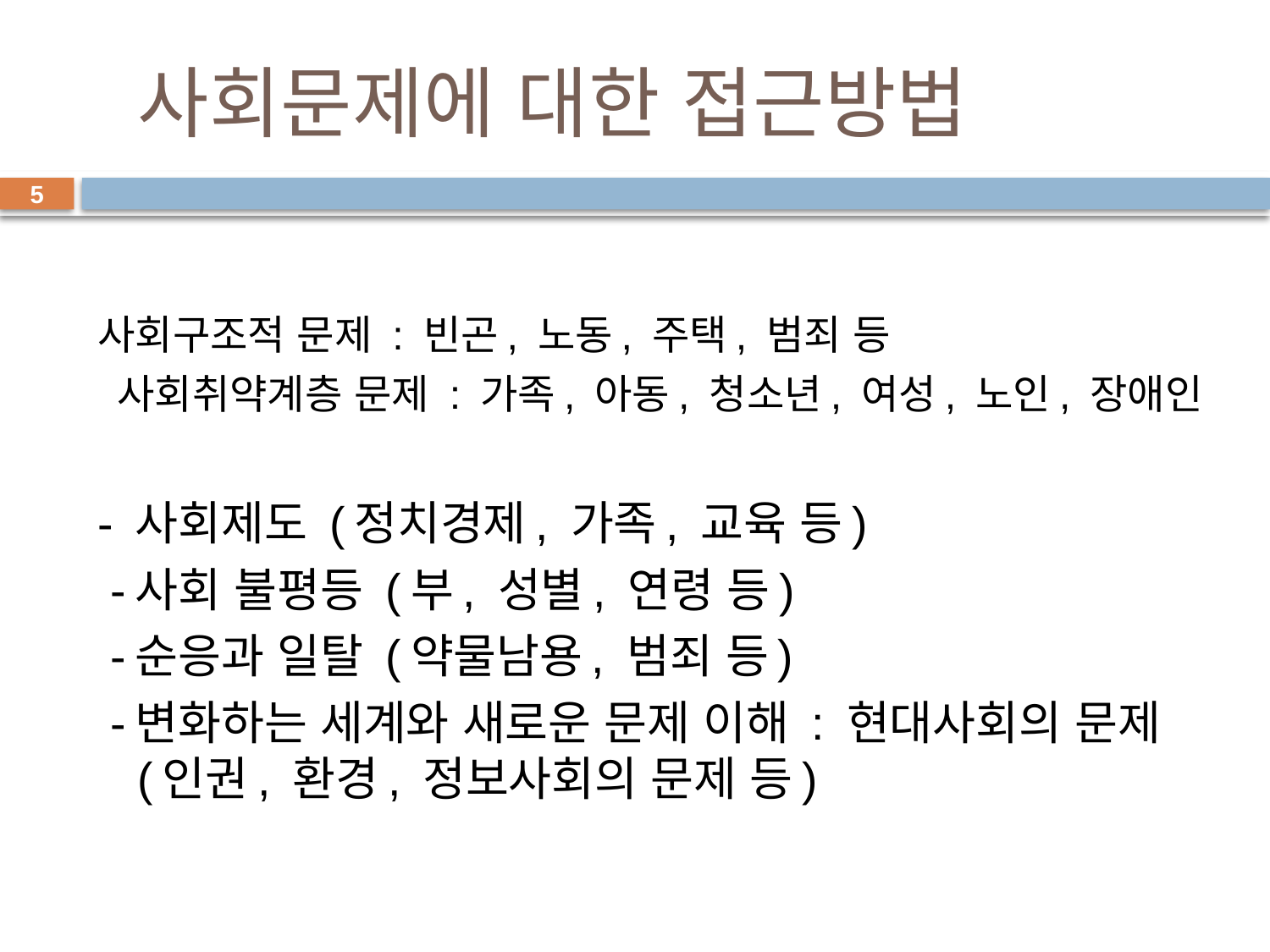

# 사회문제에 대한 접근방법
5

사회구조적 문제 : 빈곤, 노동, 주택, 범죄 등
 사회취약계층 문제 : 가족, 아동, 청소년, 여성, 노인, 장애인

- 사회제도 (정치경제, 가족, 교육 등)
 -사회 불평등 (부, 성별, 연령 등)
 -순응과 일탈 (약물남용, 범죄 등)
 -변화하는 세계와 새로운 문제 이해 : 현대사회의 문제 (인권, 환경, 정보사회의 문제 등)